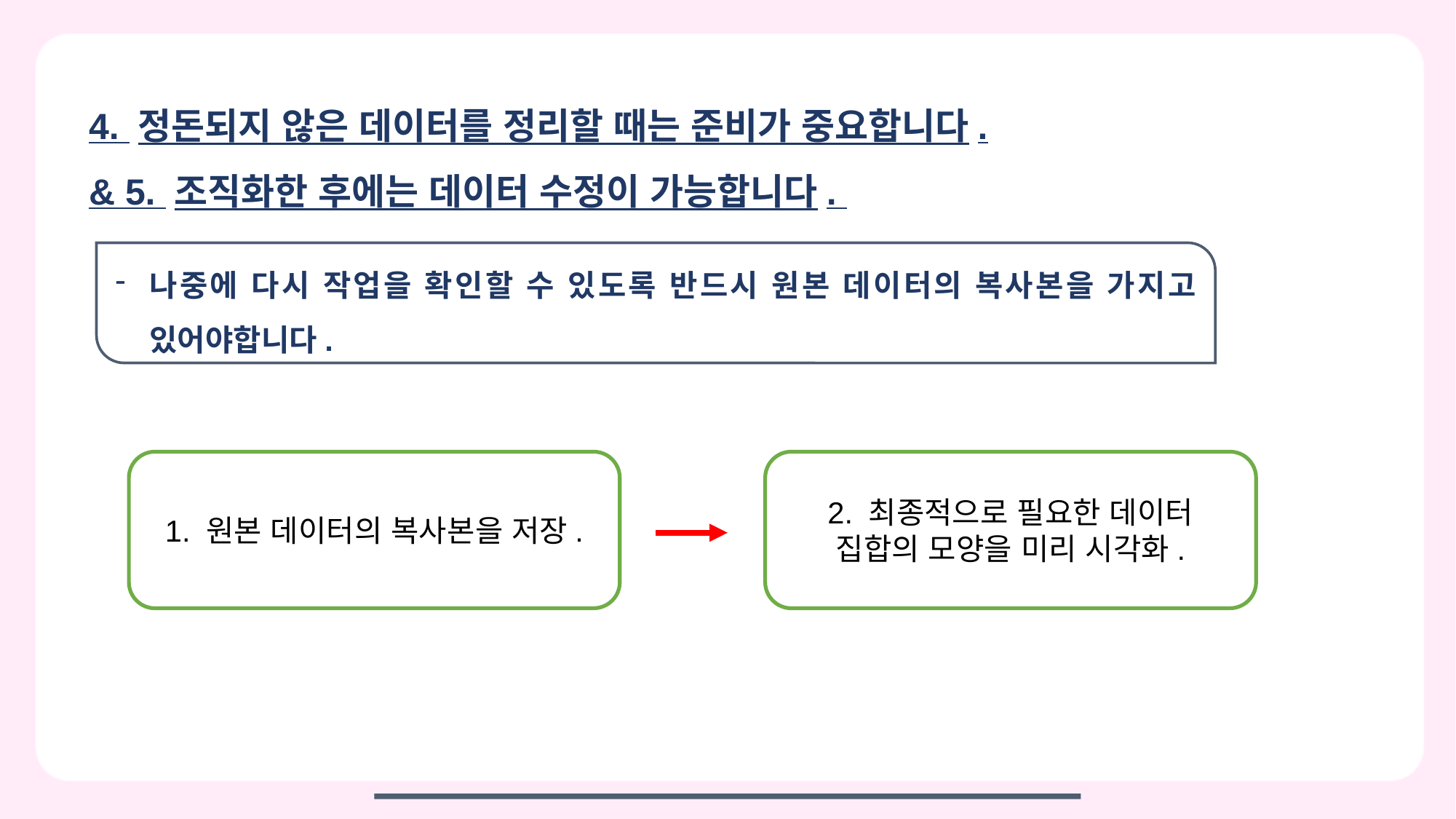

4. 정돈되지 않은 데이터를 정리할 때는 준비가 중요합니다.
& 5. 조직화한 후에는 데이터 수정이 가능합니다.
나중에 다시 작업을 확인할 수 있도록 반드시 원본 데이터의 복사본을 가지고 있어야합니다.
1. 원본 데이터의 복사본을 저장.
2. 최종적으로 필요한 데이터 집합의 모양을 미리 시각화.